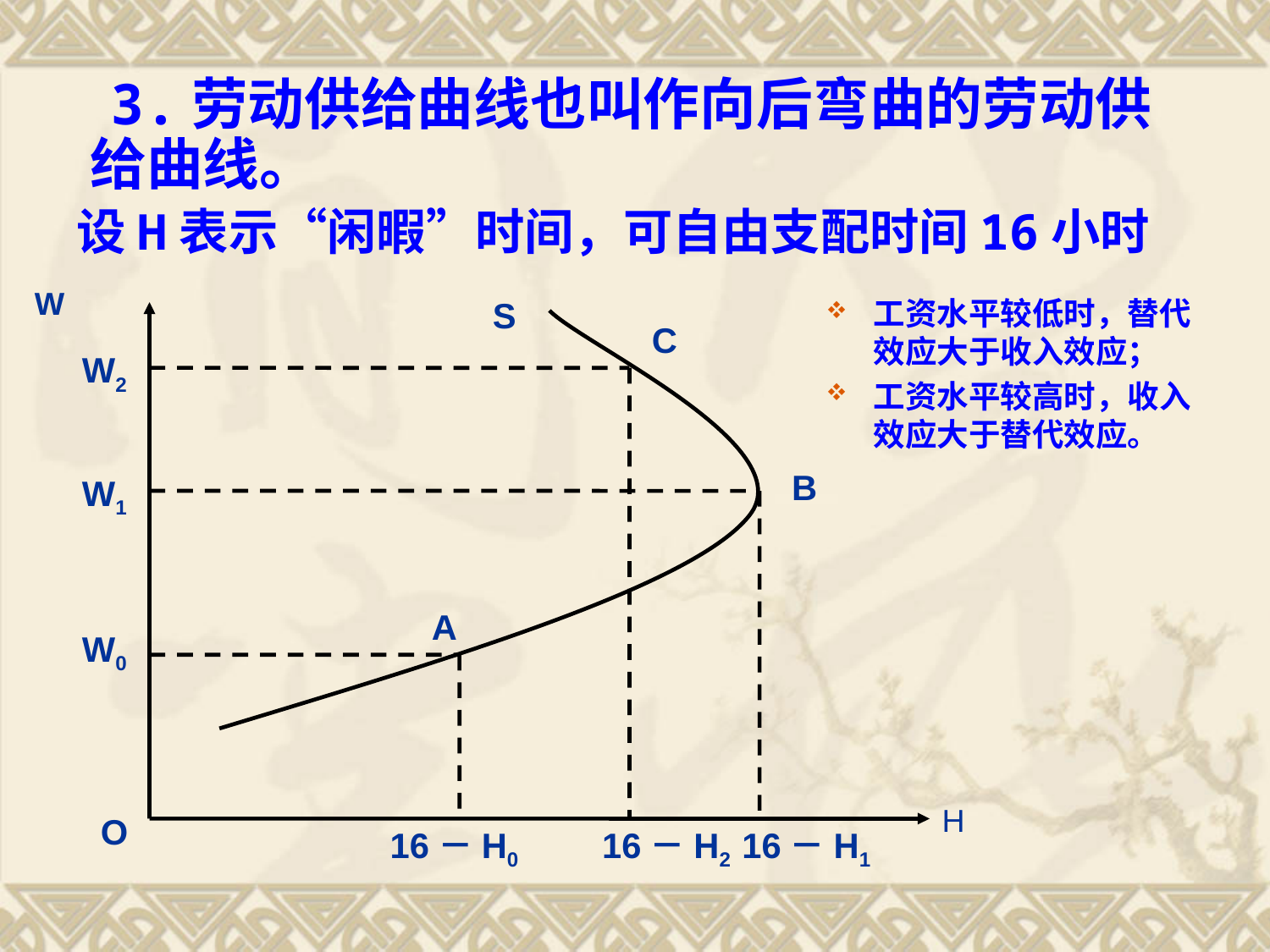

3.劳动供给曲线也叫作向后弯曲的劳动供给曲线。
  设H表示“闲暇”时间，可自由支配时间16小时
W
S

C
W2

B
W1

A
W0

H
O

16－H0
16－H2
16－H1
工资水平较低时，替代效应大于收入效应；
工资水平较高时，收入效应大于替代效应。